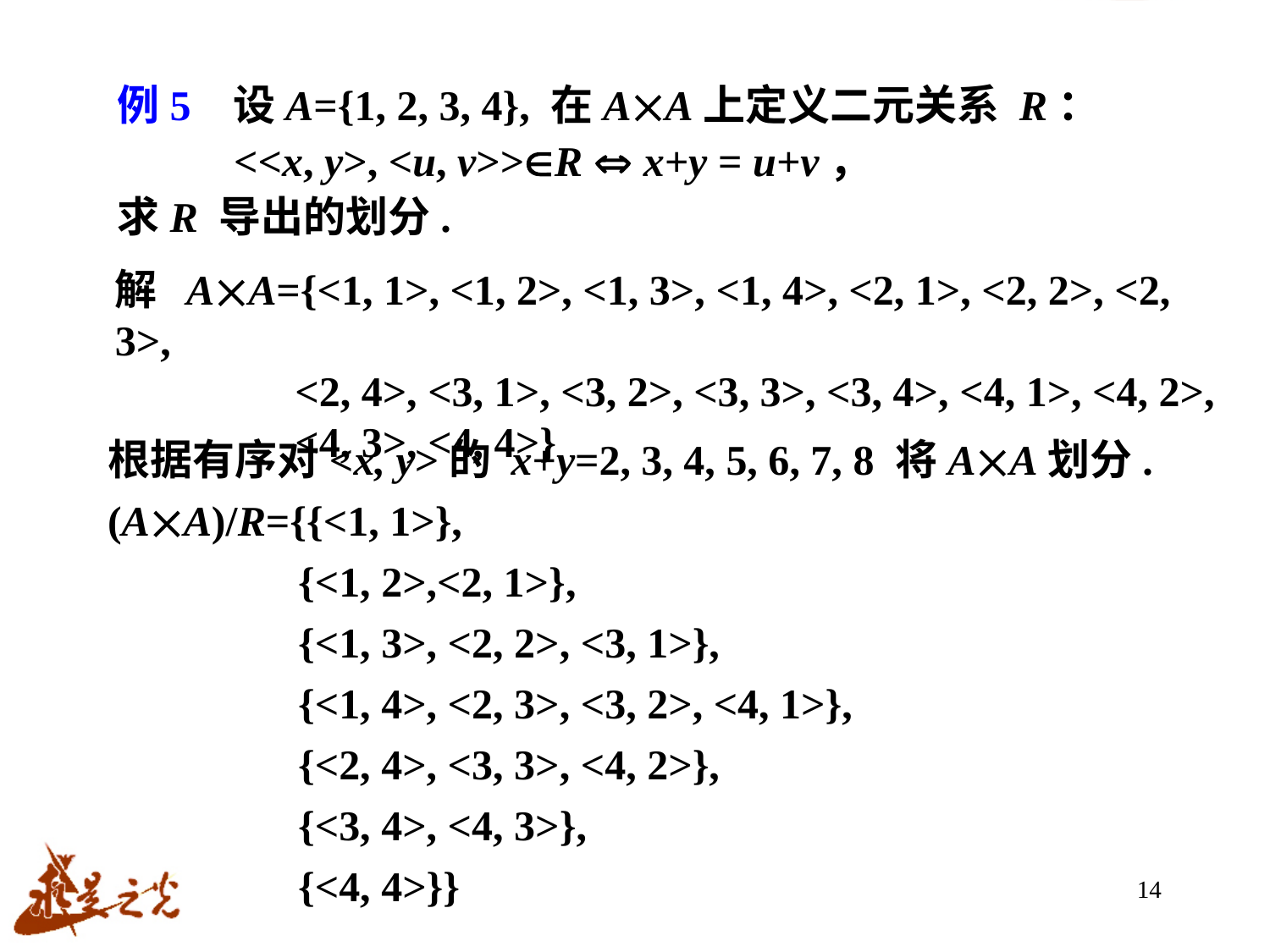

例5   设A={1, 2, 3, 4}, 在A×A上定义二元关系 R：
           <<x, y>, <u, v>>∈R ⇔ x+y = u+v，
求R 导出的划分.
解  A×A={<1, 1>, <1, 2>, <1, 3>, <1, 4>, <2, 1>, <2, 2>, <2, 3>,
                 <2, 4>, <3, 1>, <3, 2>, <3, 3>, <3, 4>, <4, 1>, <4, 2>,
                 <4, 3>, <4, 4>}
根据有序对<x, y>的 x+y=2, 3, 4, 5, 6, 7, 8 将A×A划分.
(A×A)/R={{<1, 1>},
                  {<1, 2>,<2, 1>},
                  {<1, 3>, <2, 2>, <3, 1>},
                  {<1, 4>, <2, 3>, <3, 2>, <4, 1>},
                  {<2, 4>, <3, 3>, <4, 2>},
                  {<3, 4>, <4, 3>},
                  {<4, 4>}}
14